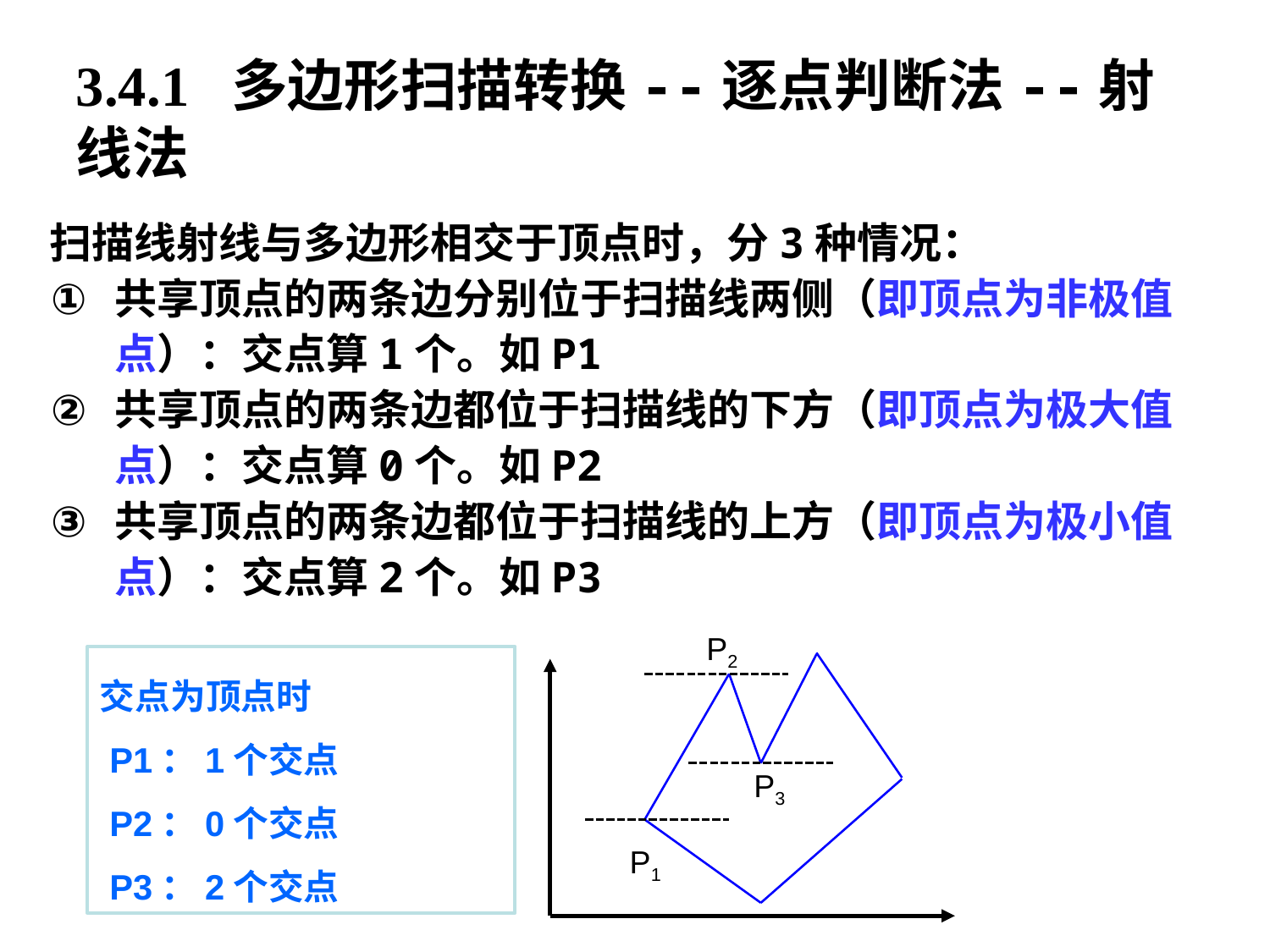

3.4.1  多边形扫描转换--逐点判断法--射线法
扫描线射线与多边形相交于顶点时，分3种情况：
共享顶点的两条边分别位于扫描线两侧（即顶点为非极值点）：交点算1个。如P1
共享顶点的两条边都位于扫描线的下方（即顶点为极大值点）：交点算0个。如P2
共享顶点的两条边都位于扫描线的上方（即顶点为极小值点）：交点算2个。如P3
P2
P3
P1
交点为顶点时
 P1：1个交点
 P2：0个交点
 P3：2个交点